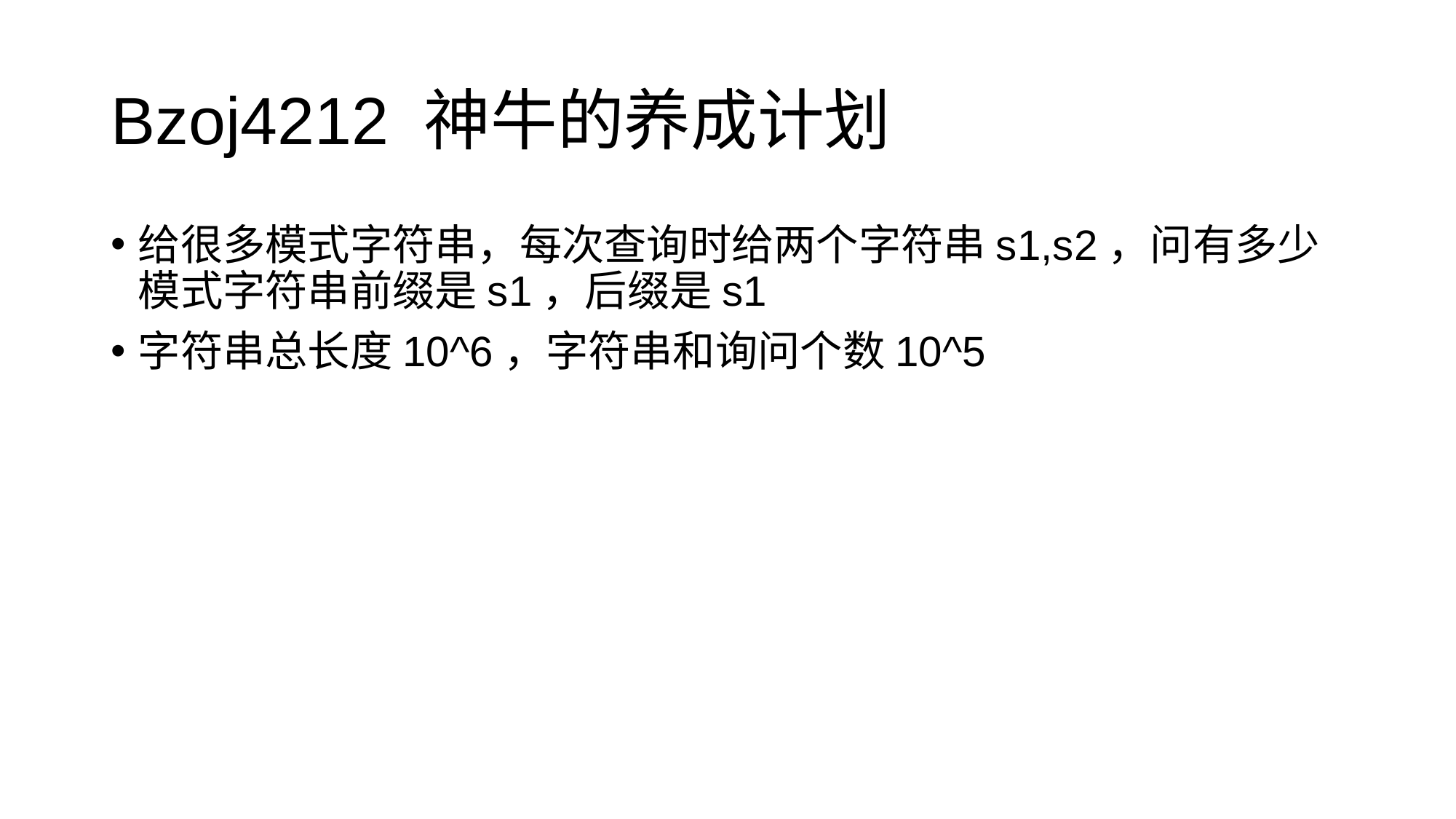

# Bzoj4212 神牛的养成计划
给很多模式字符串，每次查询时给两个字符串s1,s2，问有多少模式字符串前缀是s1，后缀是s1
字符串总长度10^6，字符串和询问个数10^5